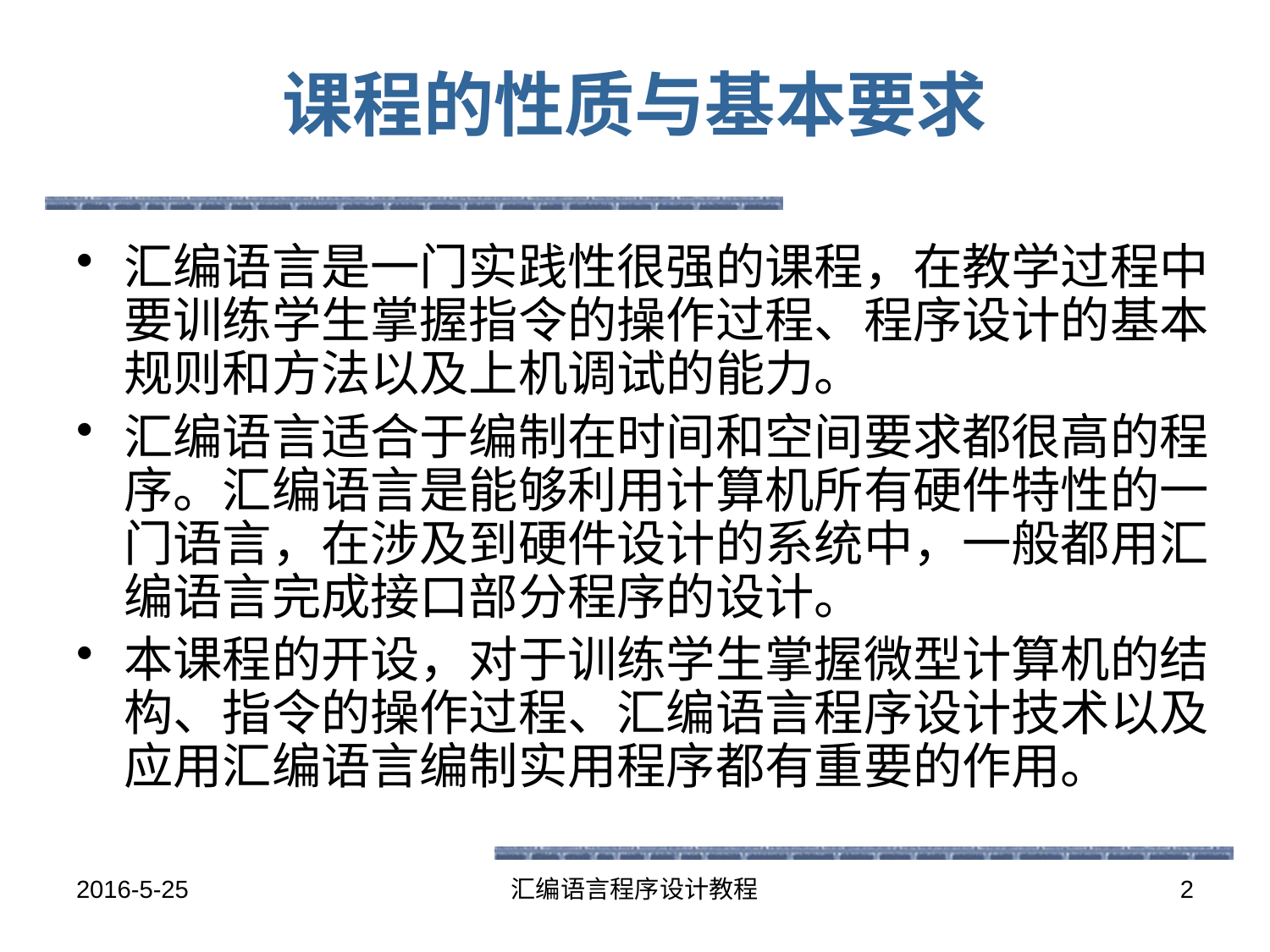

# 课程的性质与基本要求
汇编语言是一门实践性很强的课程，在教学过程中要训练学生掌握指令的操作过程、程序设计的基本规则和方法以及上机调试的能力。
汇编语言适合于编制在时间和空间要求都很高的程序。汇编语言是能够利用计算机所有硬件特性的一门语言，在涉及到硬件设计的系统中，一般都用汇编语言完成接口部分程序的设计。
本课程的开设，对于训练学生掌握微型计算机的结构、指令的操作过程、汇编语言程序设计技术以及应用汇编语言编制实用程序都有重要的作用。
2016-5-25
汇编语言程序设计教程
2